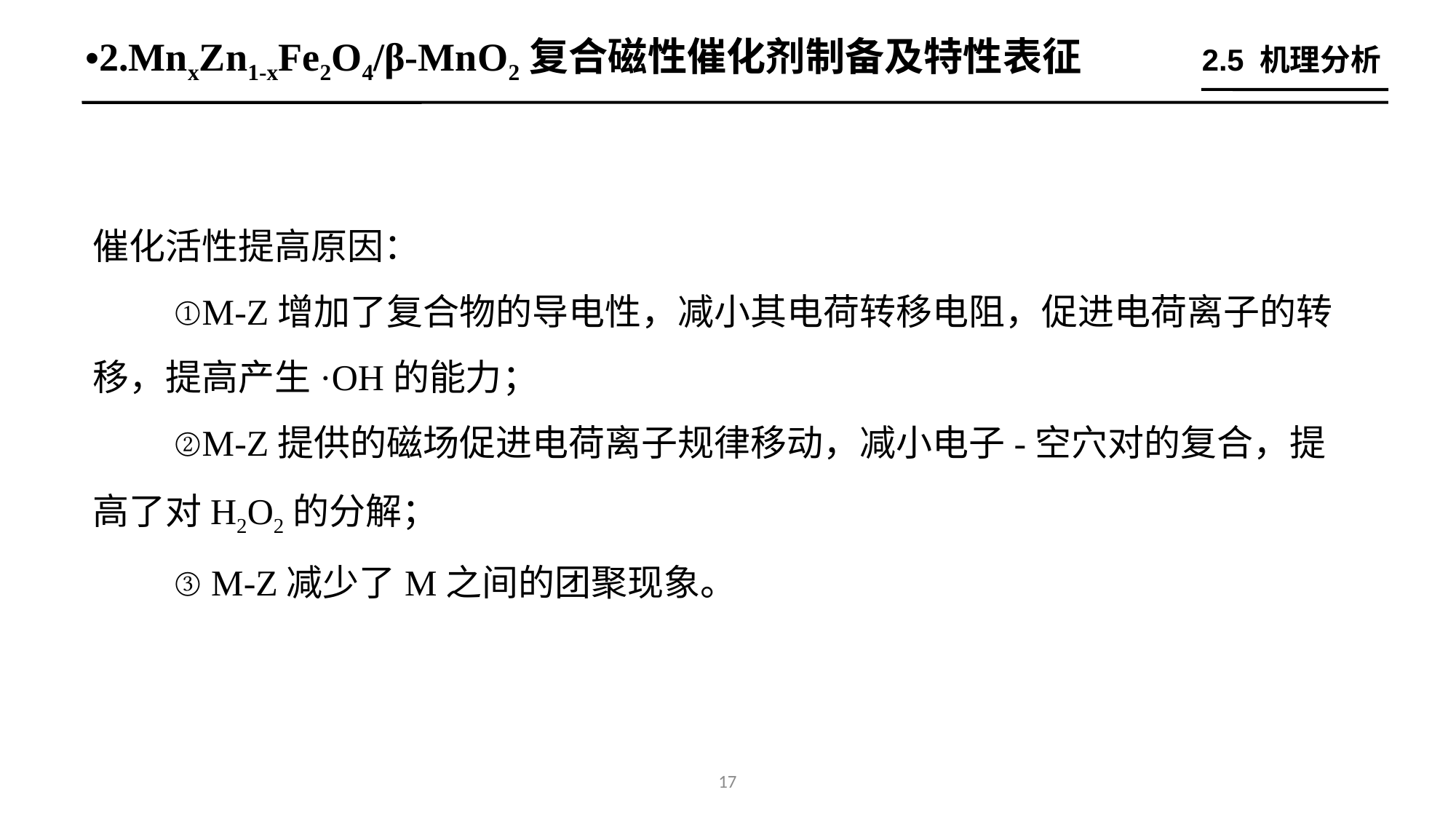

2.MnxZn1-xFe2O4/β-MnO2复合磁性催化剂制备及特性表征
2.5 机理分析

催化活性提高原因：
         ①M-Z增加了复合物的导电性，减小其电荷转移电阻，促进电荷离子的转移，提高产生·OH的能力；
         ②M-Z提供的磁场促进电荷离子规律移动，减小电子-空穴对的复合，提高了对H2O2的分解；
         ③ M-Z减少了M之间的团聚现象。
17